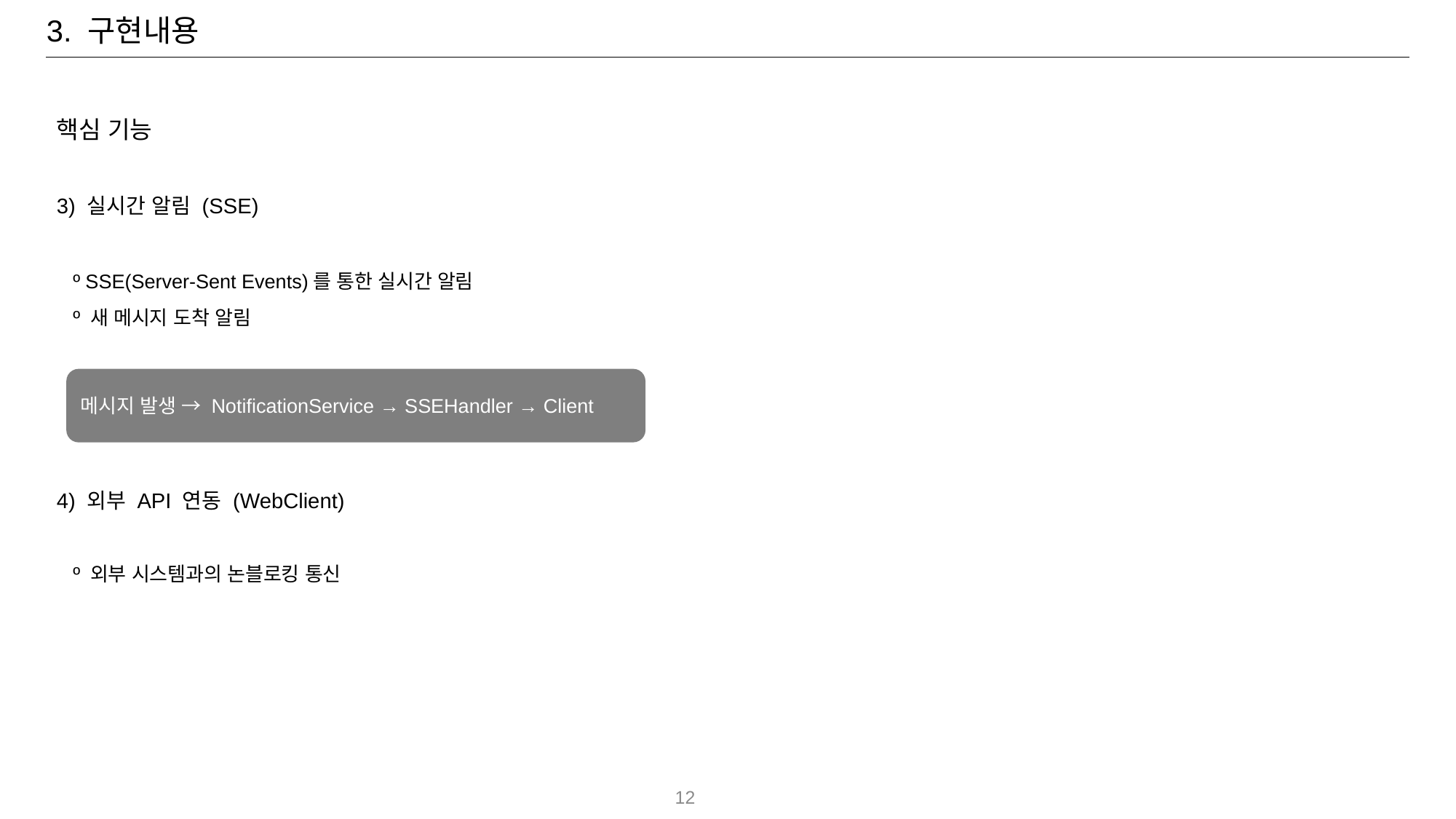

# 3. 구현내용
핵심 기능

3) 실시간 알림 (SSE)

   º SSE(Server-Sent Events)를 통한 실시간 알림
   º 새 메시지 도착 알림

4) 외부 API 연동 (WebClient)

   º 외부 시스템과의 논블로킹 통신
메시지 발생 → NotificationService → SSEHandler → Client
12